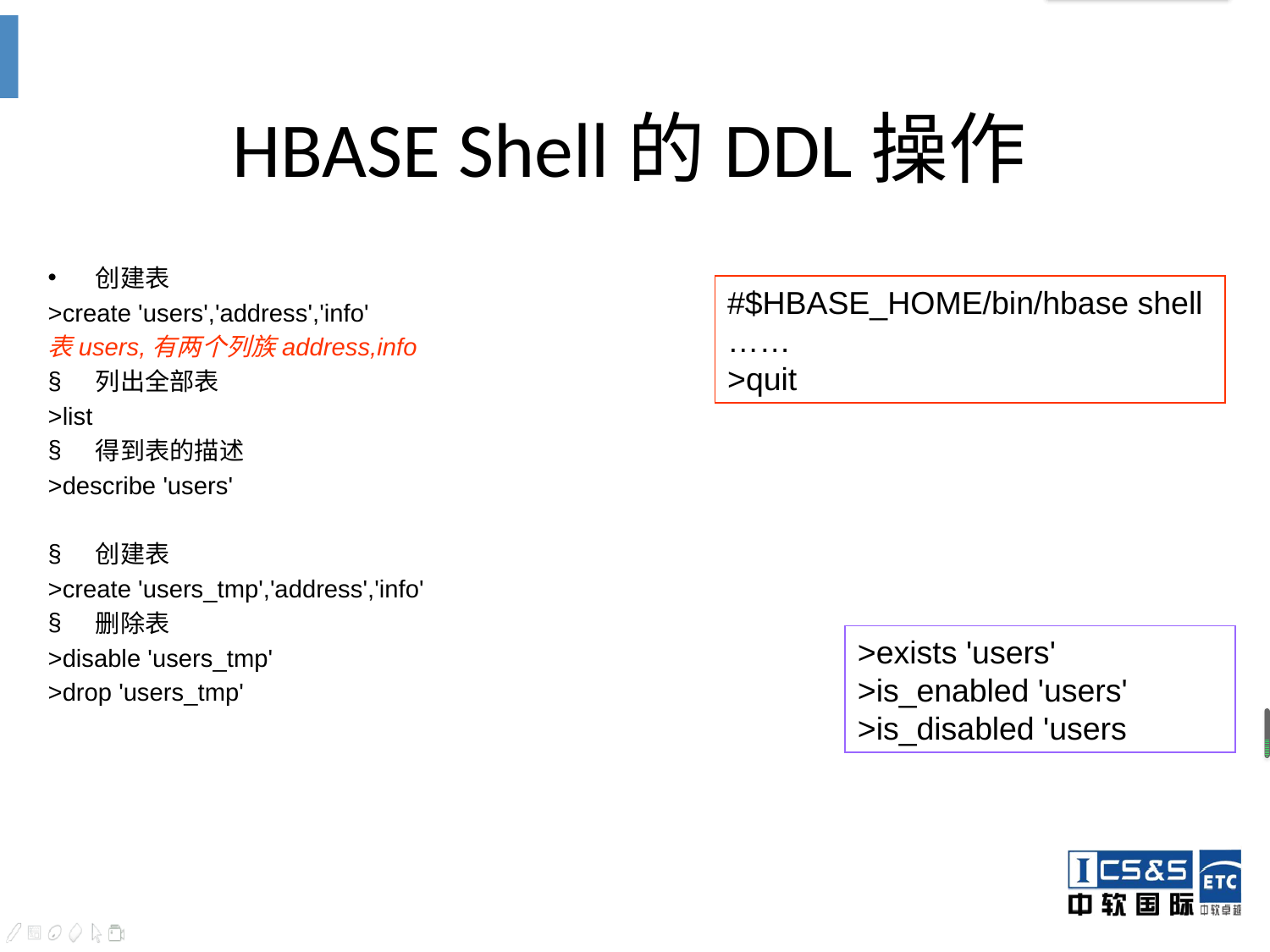

# HBASE Shell的DDL操作
创建表
>create 'users','address','info'
表users,有两个列族address,info
列出全部表
>list
得到表的描述
>describe 'users'

创建表
>create 'users_tmp','address','info'
删除表
>disable 'users_tmp'
>drop 'users_tmp'

#$HBASE_HOME/bin/hbase shell
……
>quit
>exists 'users'
>is_enabled 'users'
>is_disabled 'users